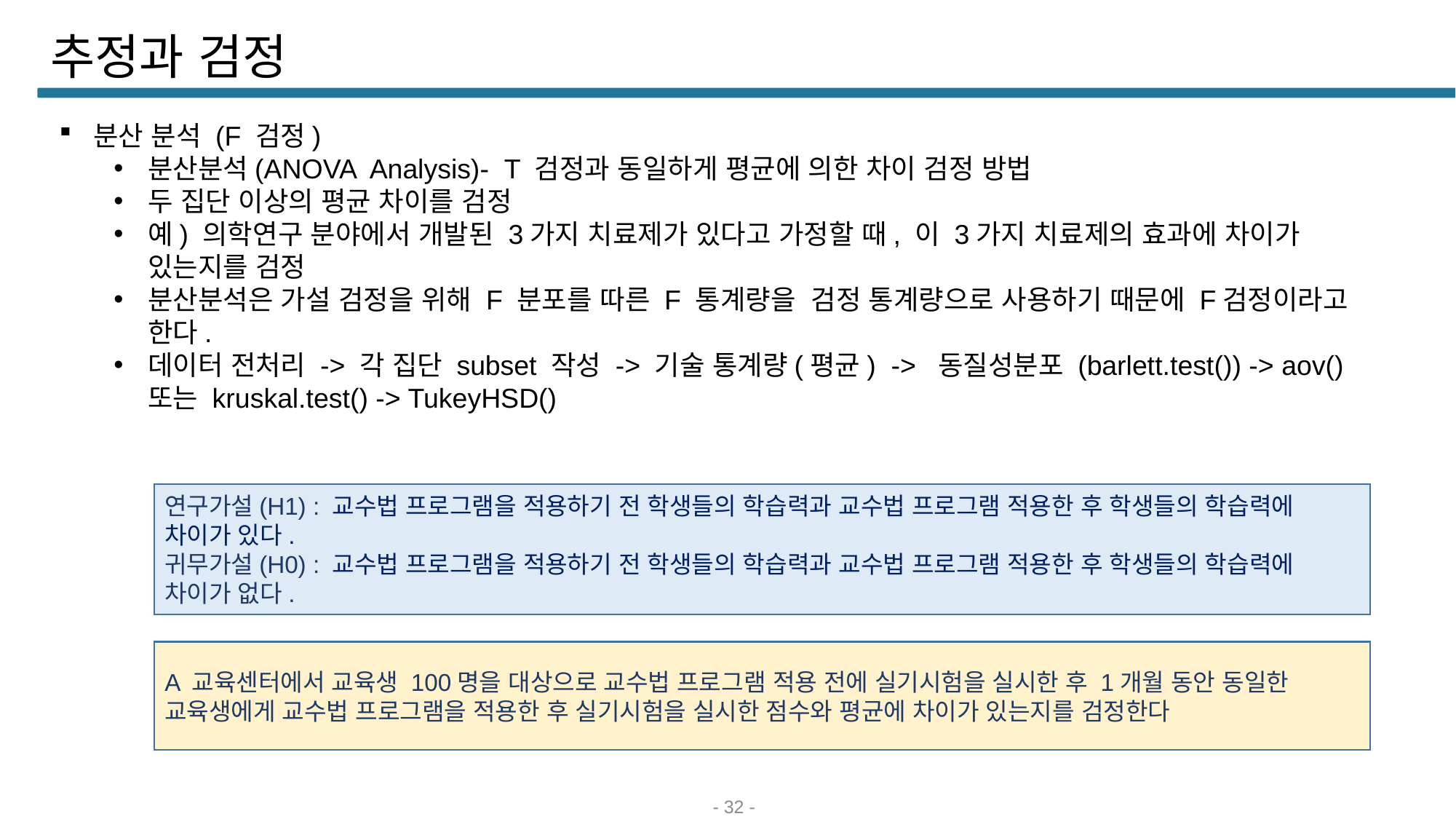

# 추정과 검정
분산 분석 (F 검정)
분산분석(ANOVA  Analysis)-  T 검정과 동일하게 평균에 의한 차이 검정 방법
두 집단 이상의 평균 차이를 검정
예) 의학연구 분야에서 개발된 3가지 치료제가 있다고 가정할 때, 이 3가지 치료제의 효과에 차이가 있는지를 검정
분산분석은 가설 검정을 위해 F 분포를 따른 F 통계량을  검정 통계량으로 사용하기 때문에 F검정이라고 한다.
데이터 전처리 -> 각 집단 subset 작성 -> 기술 통계량(평균)  ->  동질성분포 (barlett.test()) -> aov() 또는 kruskal.test() -> TukeyHSD()
연구가설(H1) : 교수법 프로그램을 적용하기 전 학생들의 학습력과 교수법 프로그램 적용한 후 학생들의 학습력에 차이가 있다.
귀무가설(H0) : 교수법 프로그램을 적용하기 전 학생들의 학습력과 교수법 프로그램 적용한 후 학생들의 학습력에 차이가 없다.
A 교육센터에서 교육생 100명을 대상으로 교수법 프로그램 적용 전에 실기시험을 실시한 후 1개월 동안 동일한 교육생에게 교수법 프로그램을 적용한 후 실기시험을 실시한 점수와 평균에 차이가 있는지를 검정한다
- 32 -